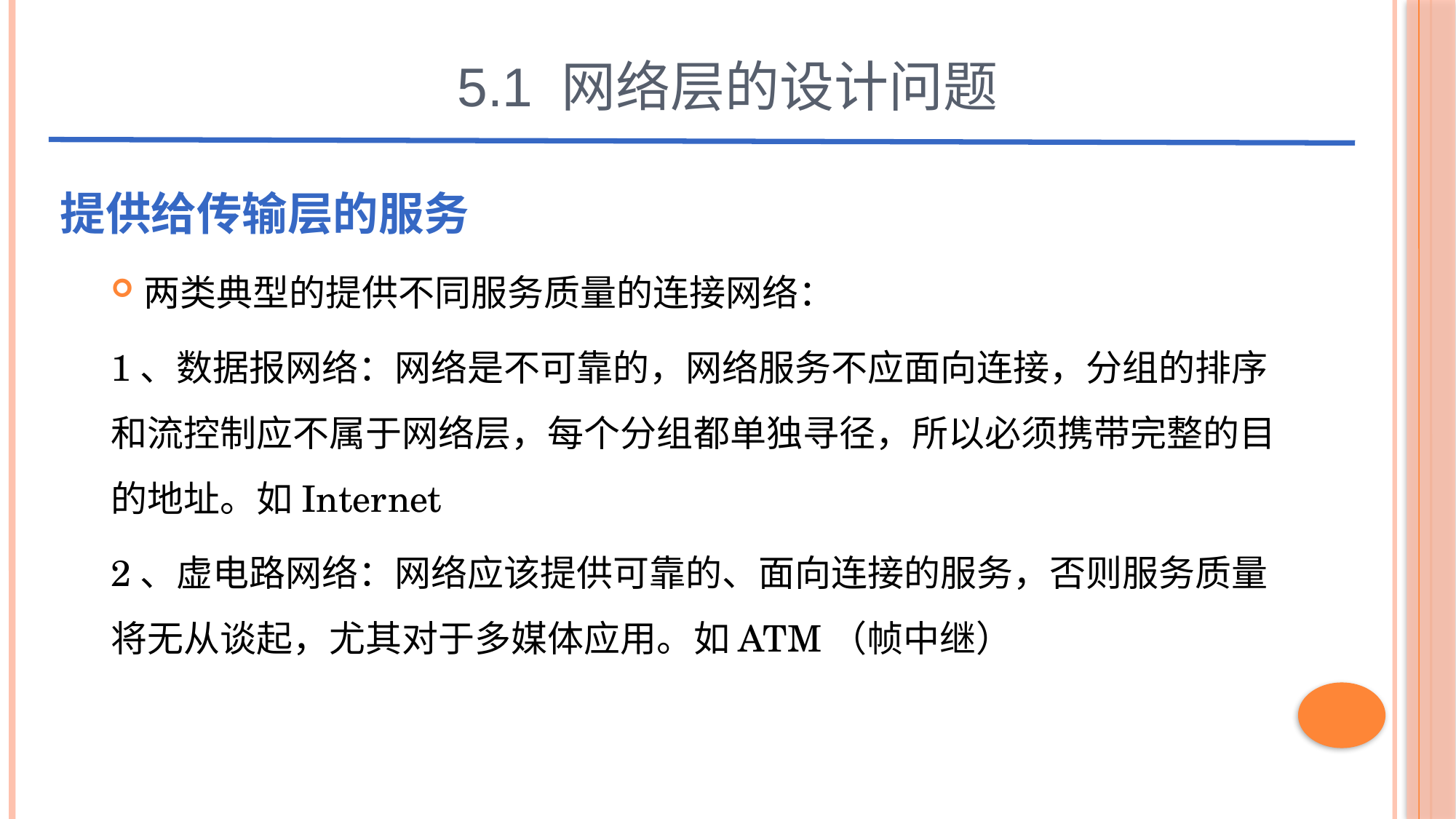

5.1 网络层的设计问题
提供给传输层的服务
两类典型的提供不同服务质量的连接网络：
1、数据报网络：网络是不可靠的，网络服务不应面向连接，分组的排序和流控制应不属于网络层，每个分组都单独寻径，所以必须携带完整的目的地址。如Internet
2、虚电路网络：网络应该提供可靠的、面向连接的服务，否则服务质量将无从谈起，尤其对于多媒体应用。如ATM（帧中继）